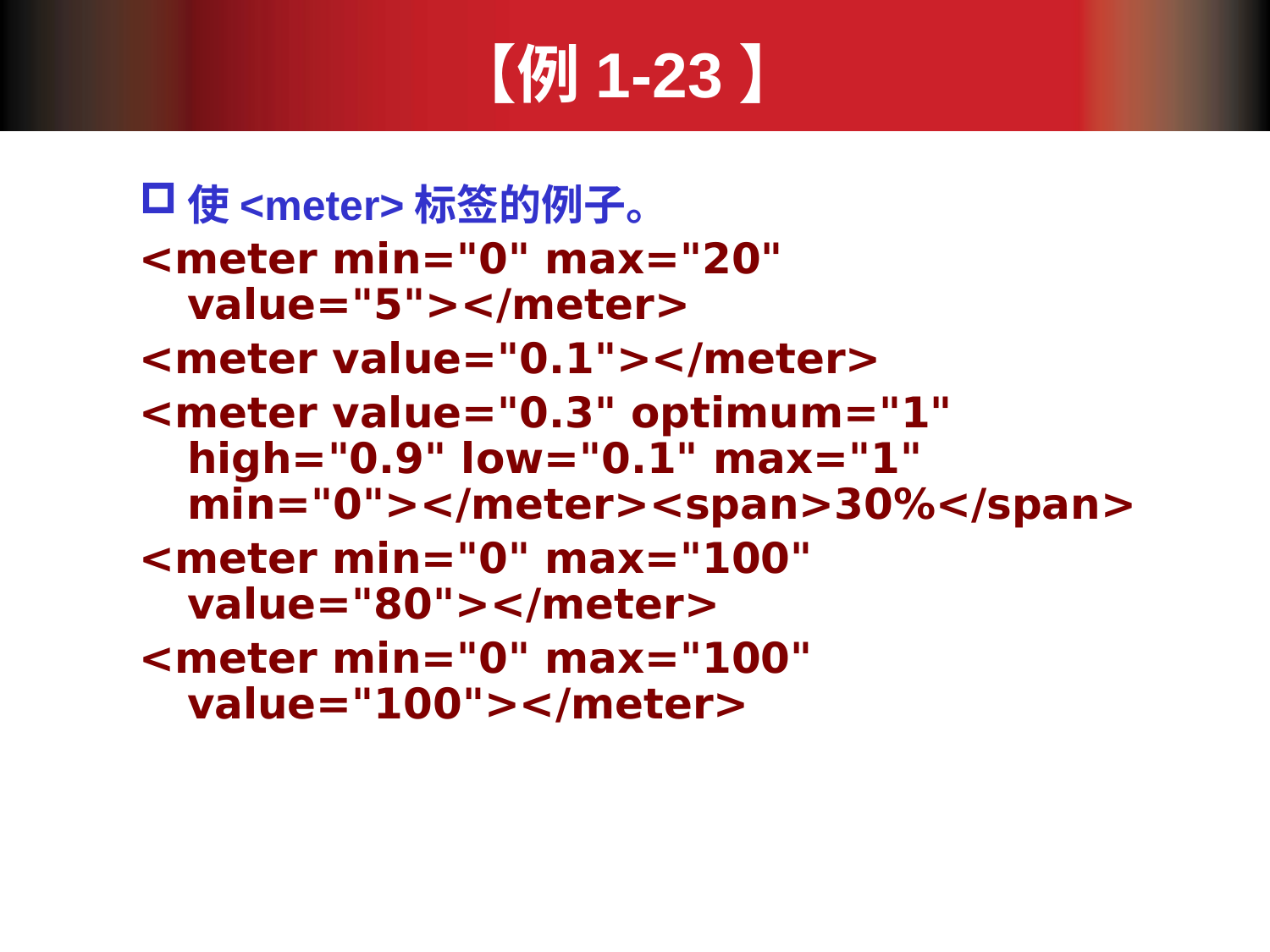

# 【例1-23】
使<meter>标签的例子。
<meter min="0" max="20"  value="5"></meter>
<meter value="0.1"></meter>
<meter value="0.3" optimum="1" high="0.9" low="0.1" max="1" min="0"></meter><span>30%</span>
<meter min="0" max="100"  value="80"></meter>
<meter min="0" max="100"  value="100"></meter>